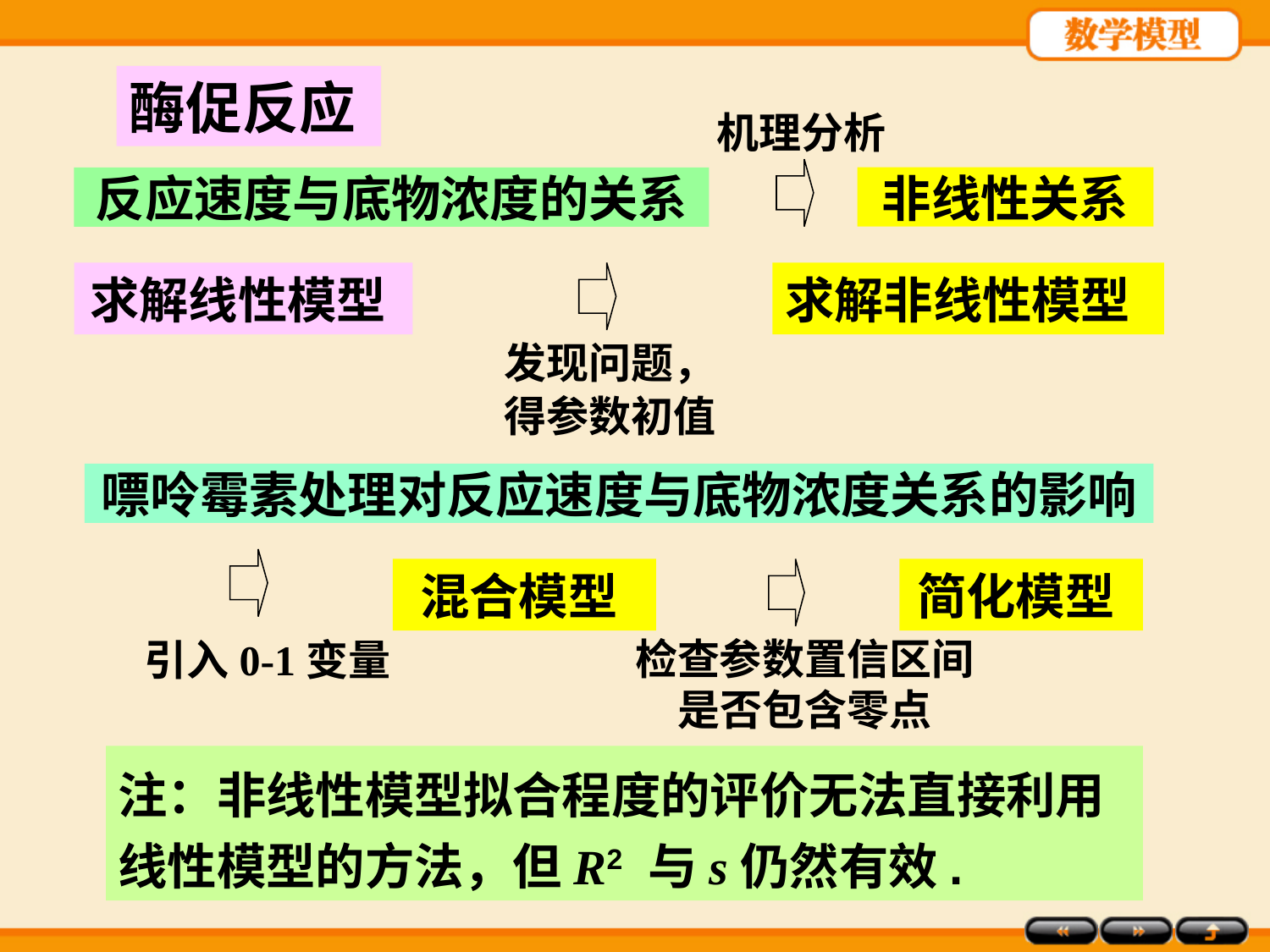

酶促反应
机理分析

非线性关系
反应速度与底物浓度的关系
求解线性模型

发现问题，
得参数初值
求解非线性模型
嘌呤霉素处理对反应速度与底物浓度关系的影响

引入0-1变量
混合模型

检查参数置信区间是否包含零点
简化模型
注：非线性模型拟合程度的评价无法直接利用线性模型的方法，但R2 与s仍然有效.